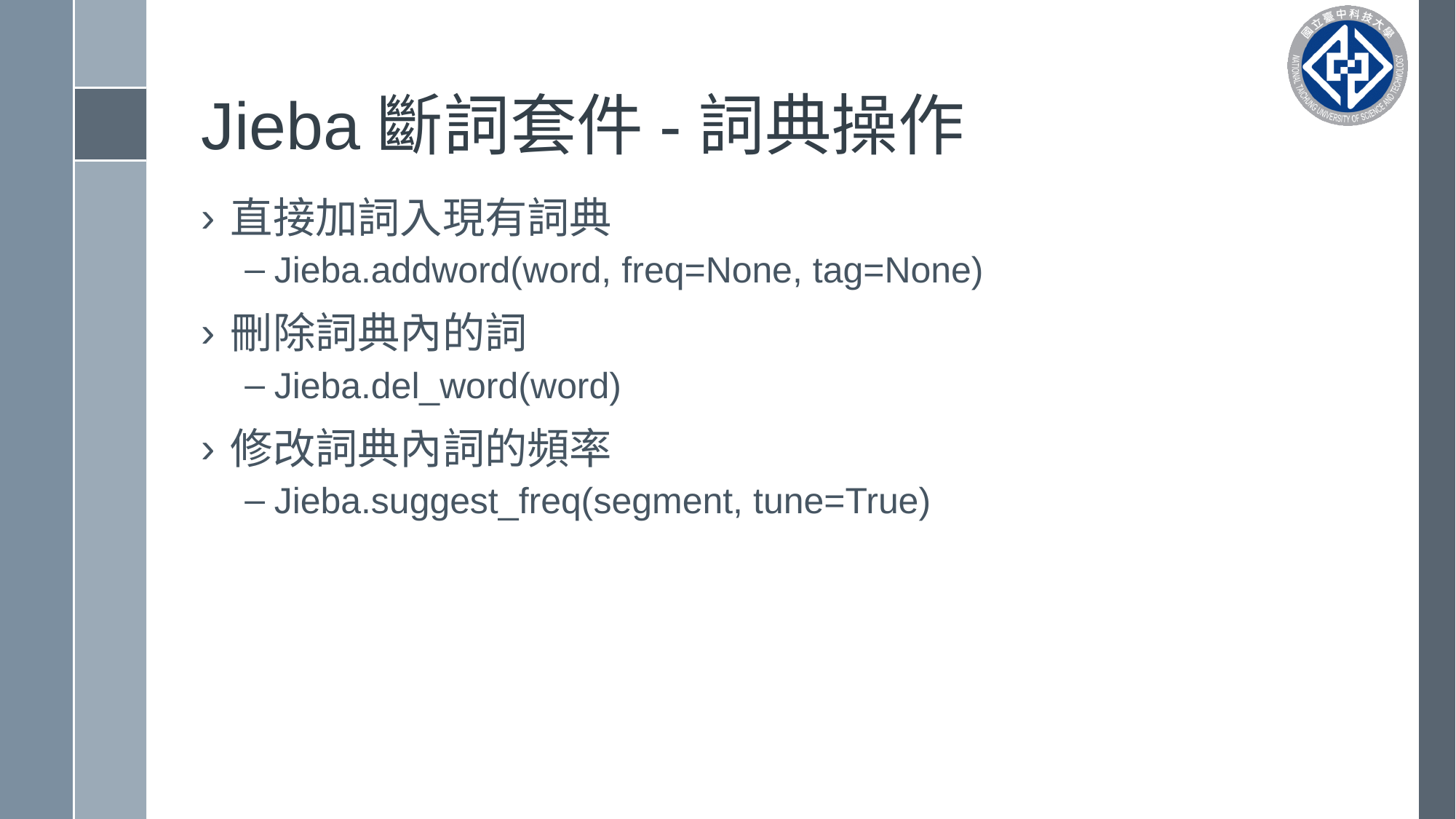

# Jieba斷詞套件-詞典操作
直接加詞入現有詞典
Jieba.addword(word, freq=None, tag=None)
刪除詞典內的詞
Jieba.del_word(word)
修改詞典內詞的頻率
Jieba.suggest_freq(segment, tune=True)